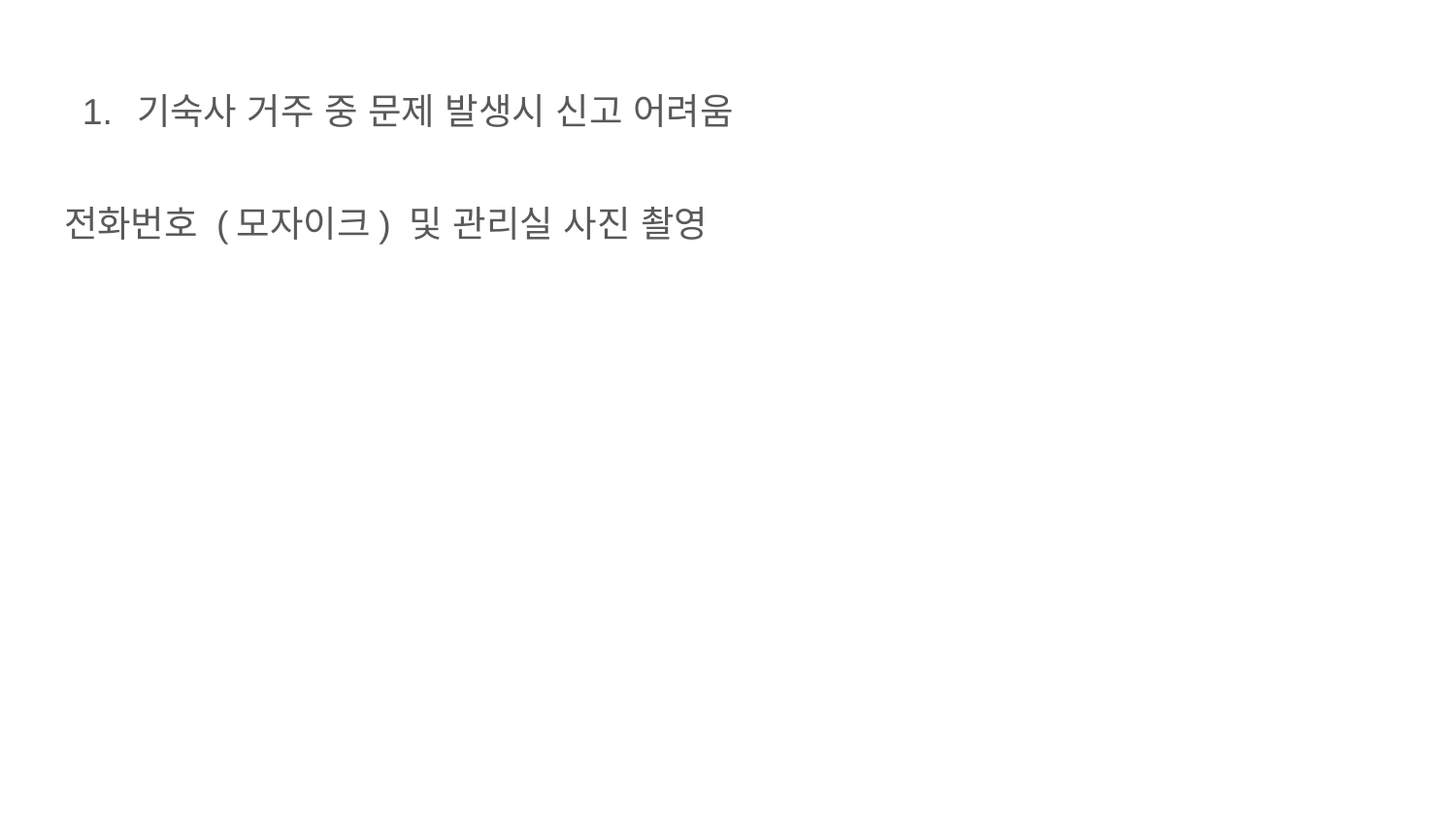

# 기숙사 거주 중 문제 발생시 신고 어려움
전화번호 (모자이크) 및 관리실 사진 촬영